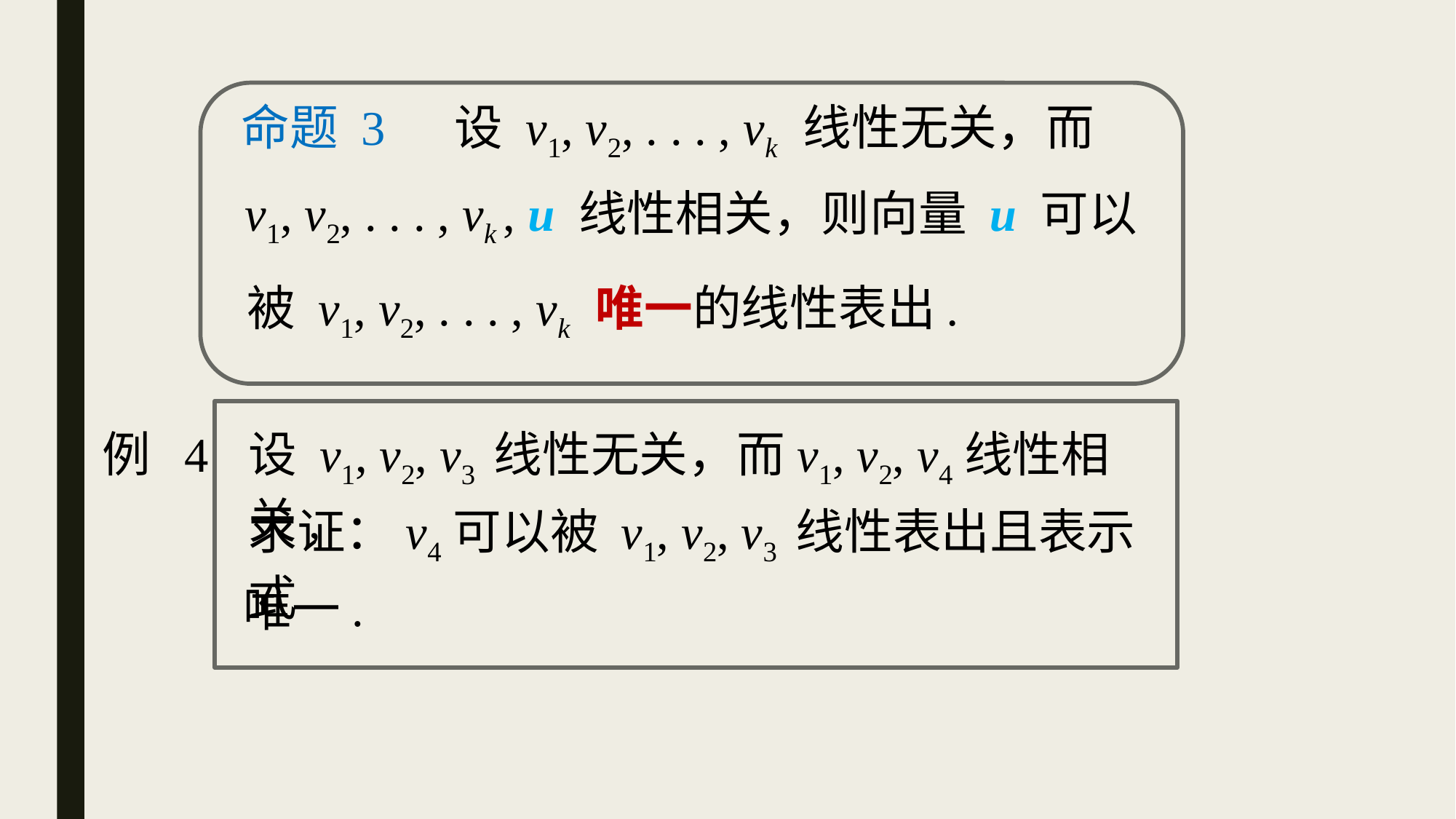

命题 3
设 v1, v2, . . . , vk  线性无关，而
v1, v2, . . . , vk , u 线性相关，则向量 u 可以
被 v1, v2, . . . , vk  唯一的线性表出.

设 v1, v2, v3 线性无关，而v1, v2, v4线性相关,
例  4
求证：v4可以被 v1, v2, v3 线性表出且表示式
唯一.